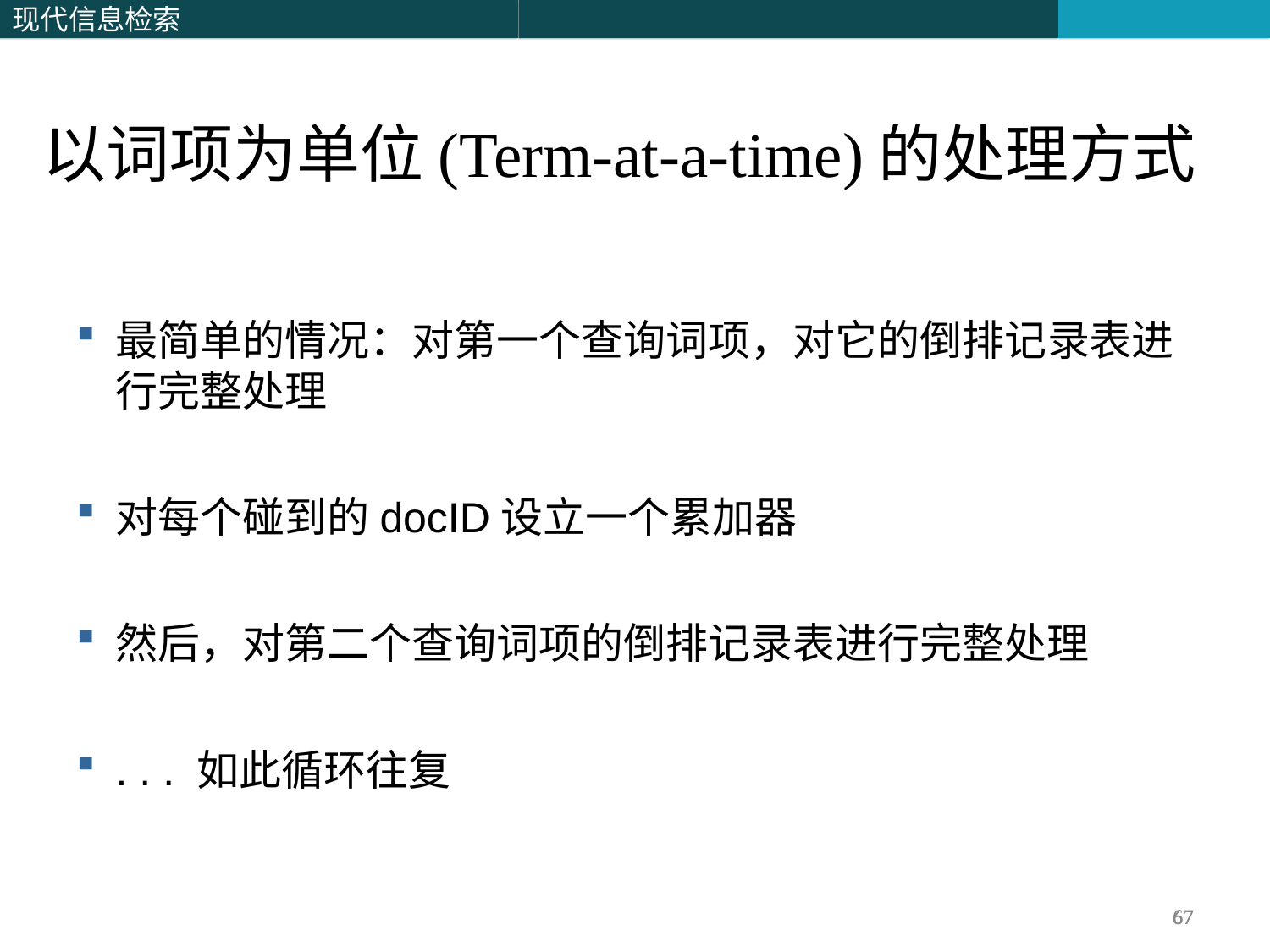

以词项为单位(Term-at-a-time)的处理方式
最简单的情况：对第一个查询词项，对它的倒排记录表进行完整处理

对每个碰到的docID设立一个累加器

然后，对第二个查询词项的倒排记录表进行完整处理

. . . 如此循环往复

67
67